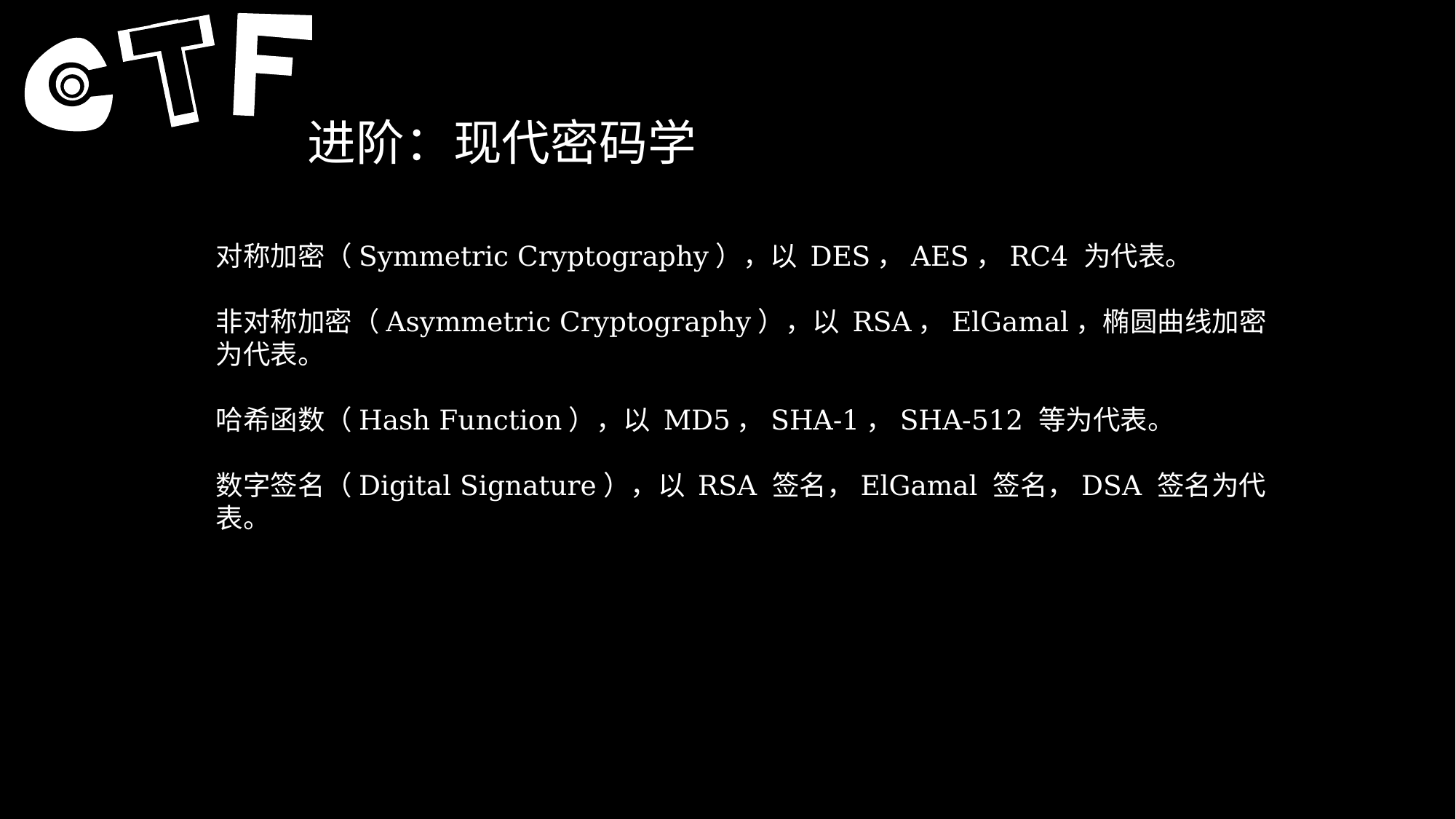

进阶：现代密码学
对称加密（Symmetric Cryptography），以 DES，AES，RC4 为代表。

非对称加密（Asymmetric Cryptography），以 RSA，ElGamal，椭圆曲线加密为代表。

哈希函数（Hash Function），以 MD5，SHA-1，SHA-512 等为代表。

数字签名（Digital Signature），以 RSA 签名，ElGamal 签名，DSA 签名为代表。
RI